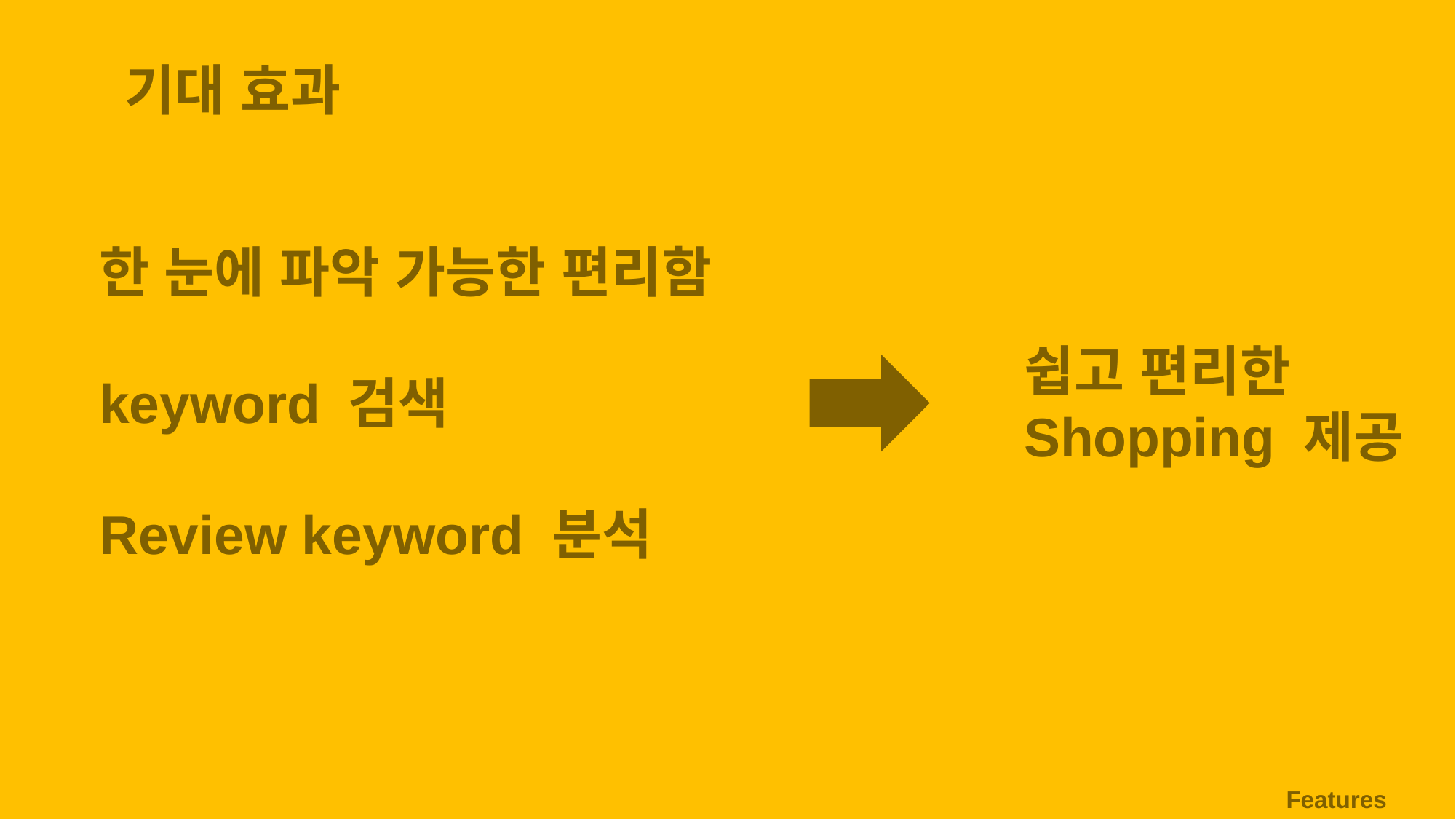

기대 효과
한 눈에 파악 가능한 편리함

keyword 검색

Review keyword 분석
쉽고 편리한
Shopping 제공

# Features